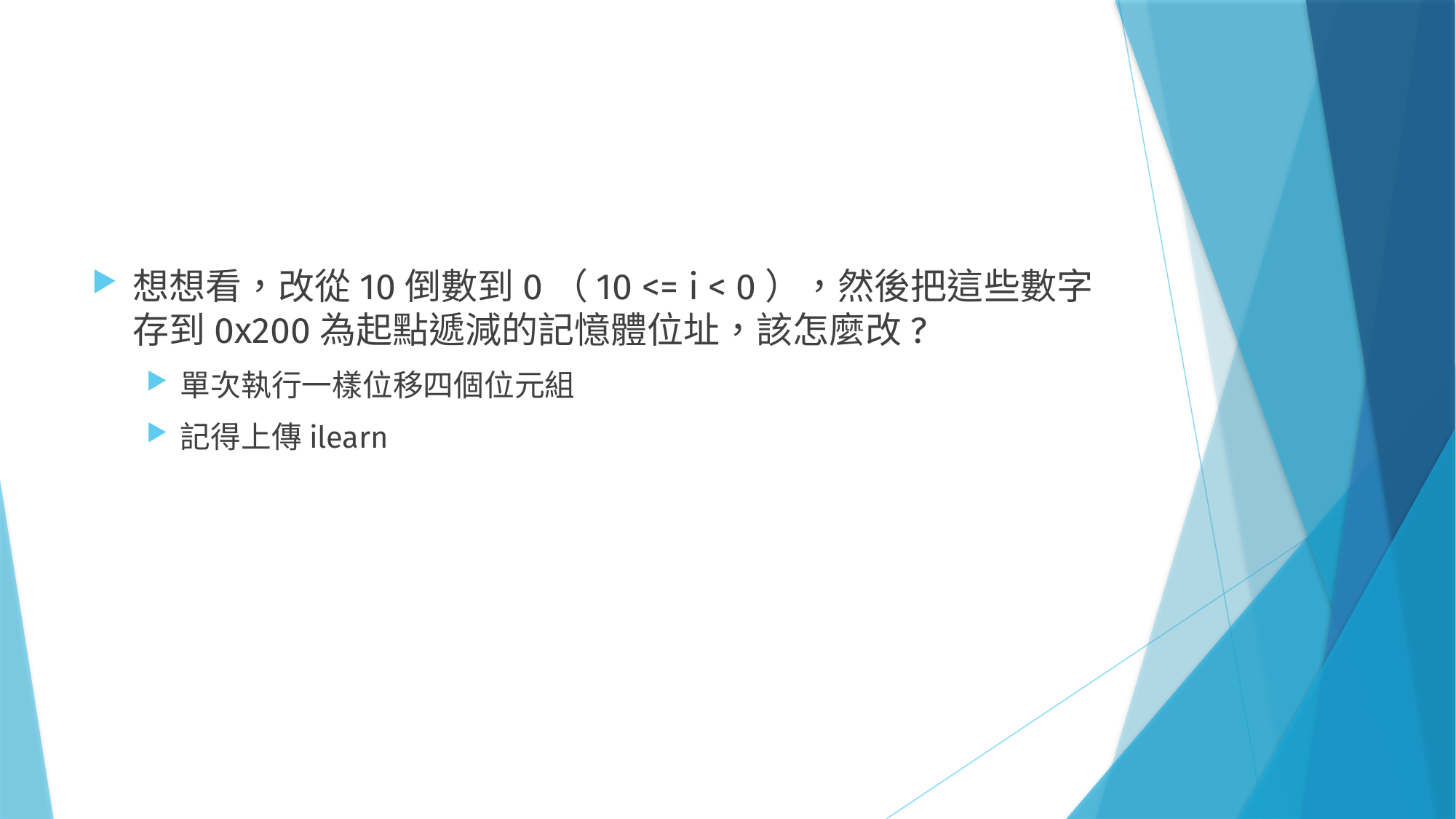

#
想想看，改從10倒數到0（10 <= i < 0），然後把這些數字存到0x200為起點遞減的記憶體位址，該怎麼改?
單次執行一樣位移四個位元組
記得上傳ilearn